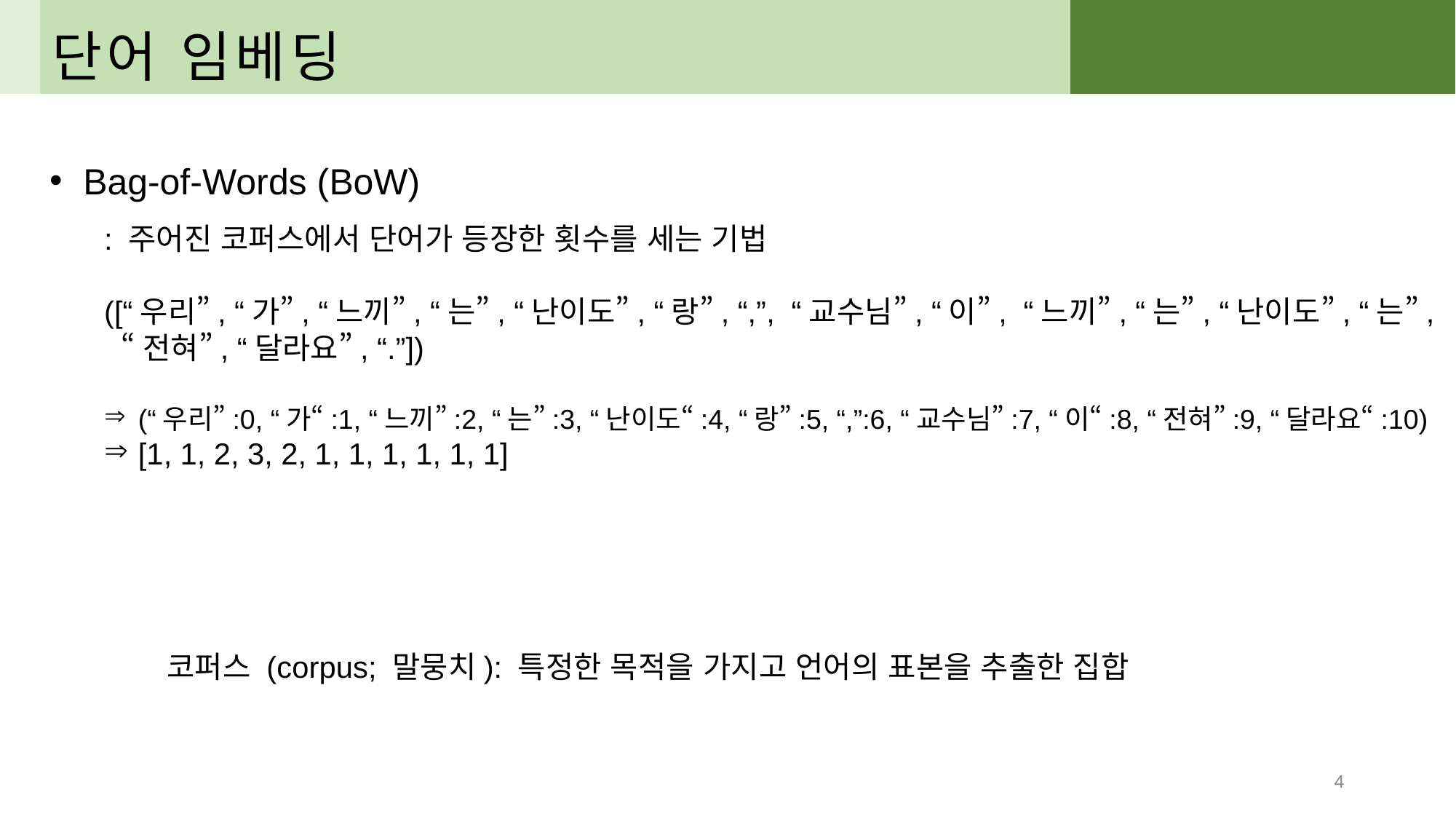

단어 임베딩

Bag-of-Words (BoW)

: 주어진 코퍼스에서 단어가 등장한 횟수를 세는 기법

([“우리”, “가”, “느끼”, “는”, “난이도”, “랑”, “,”,  “교수님”, “이”,  “느끼”, “는”, “난이도”, “는”,
  “전혀”, “달라요”, “.”])

(“우리”:0, “가“:1, “느끼”:2, “는”:3, “난이도“:4, “랑”:5, “,”:6, “교수님”:7, “이“:8, “전혀”:9, “달라요“:10)
[1, 1, 2, 3, 2, 1, 1, 1, 1, 1, 1]
코퍼스 (corpus; 말뭉치): 특정한 목적을 가지고 언어의 표본을 추출한 집합
4